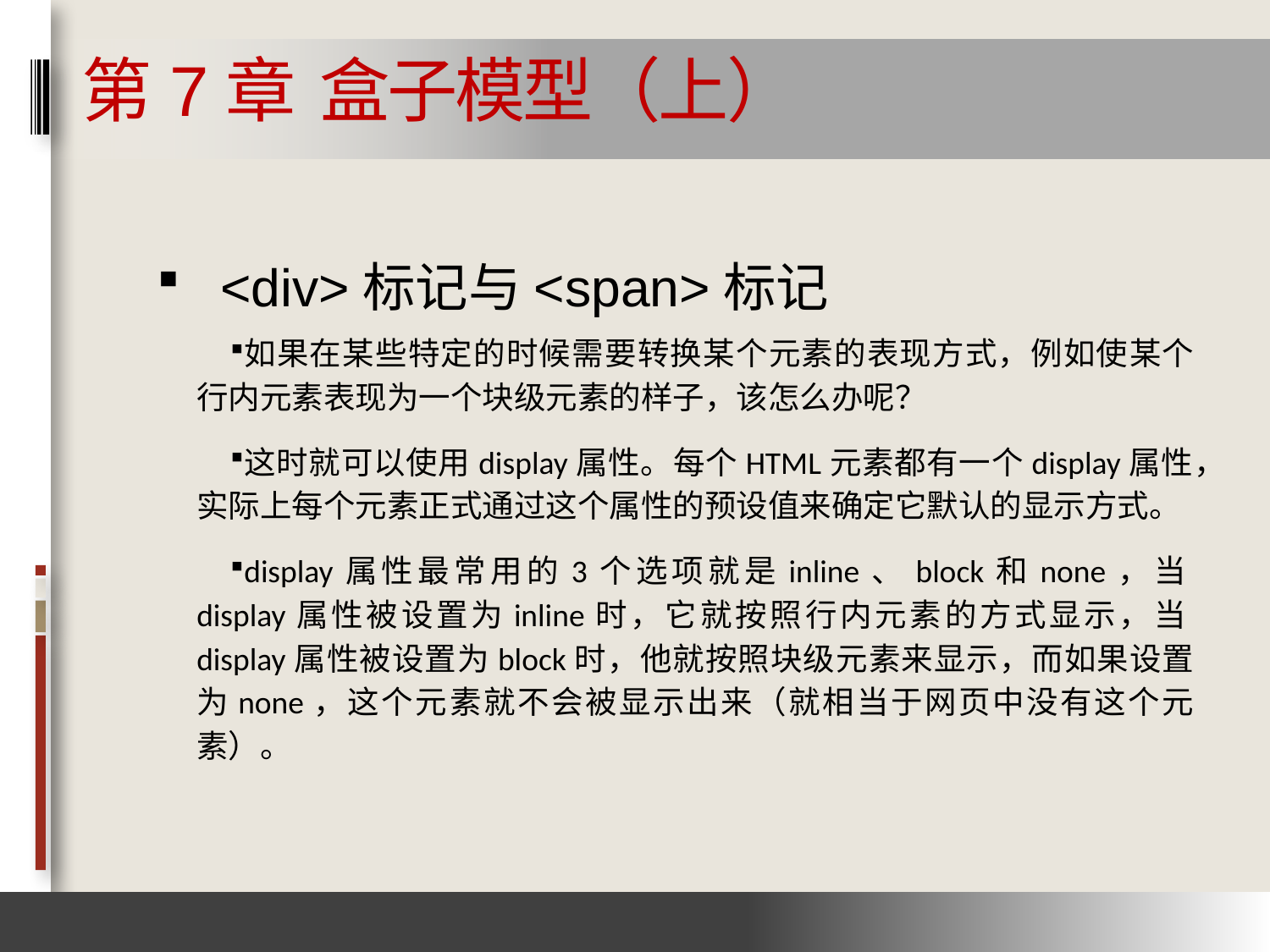

# 第7章  盒子模型（上）
<div>标记与<span>标记
如果在某些特定的时候需要转换某个元素的表现方式，例如使某个行内元素表现为一个块级元素的样子，该怎么办呢？
这时就可以使用display属性。每个HTML元素都有一个display属性，实际上每个元素正式通过这个属性的预设值来确定它默认的显示方式。
display属性最常用的3个选项就是inline、block和none，当display属性被设置为inline时，它就按照行内元素的方式显示，当display属性被设置为block时，他就按照块级元素来显示，而如果设置为none，这个元素就不会被显示出来（就相当于网页中没有这个元素）。